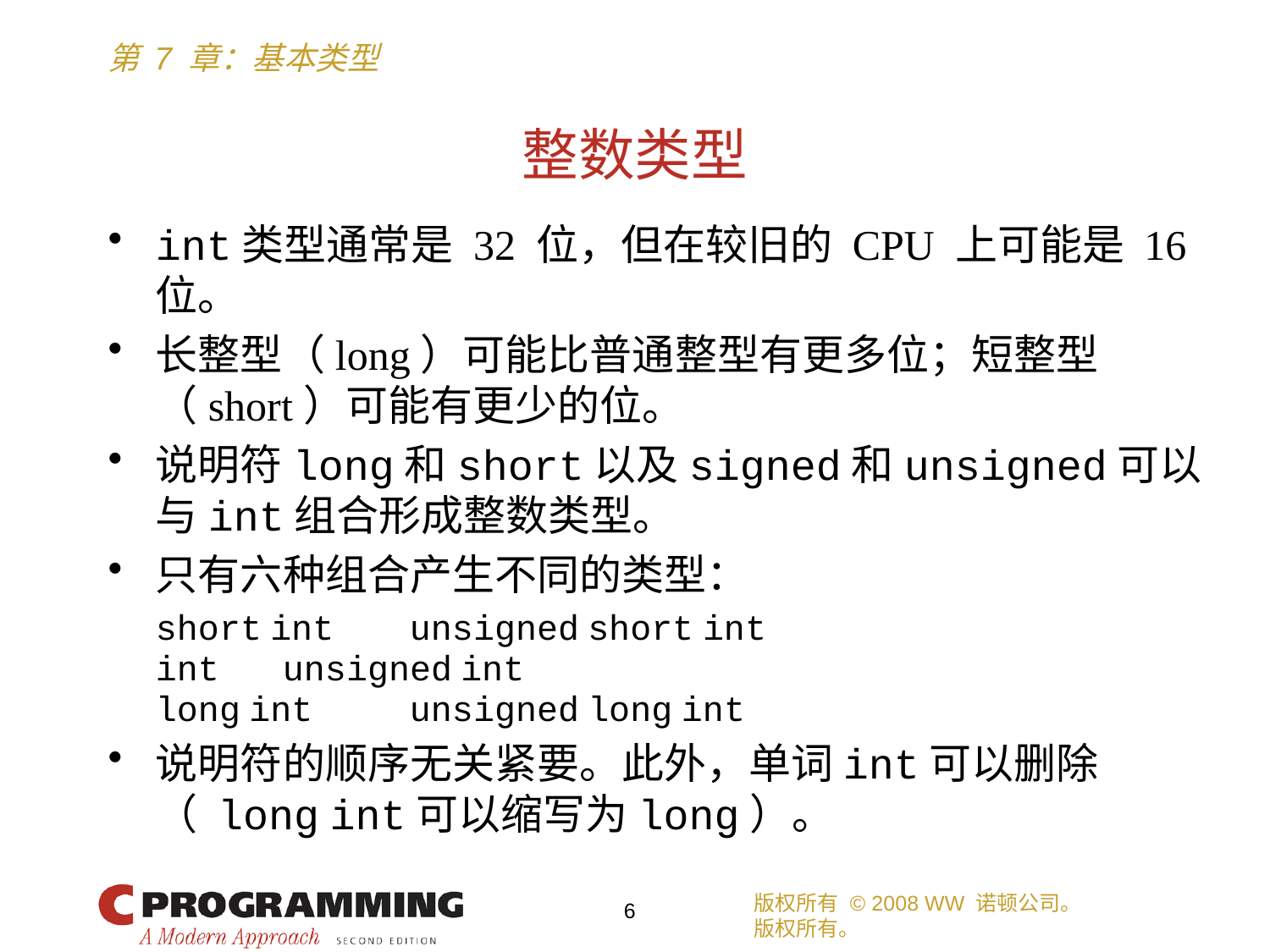

# 整数类型
int类型通常是 32 位，但在较旧的 CPU 上可能是 16 位。
长整型（long）可能比普通整型有更多位；短整型（short）可能有更少的位。
说明符long和short以及signed和unsigned可以与int组合形成整数类型。
只有六种组合产生不同的类型：
	short int	unsigned short int
	int	unsigned int
	long int	unsigned long int
说明符的顺序无关紧要。此外，单词int可以删除（ long int可以缩写为long）。
版权所有 © 2008 WW 诺顿公司。
版权所有。
6